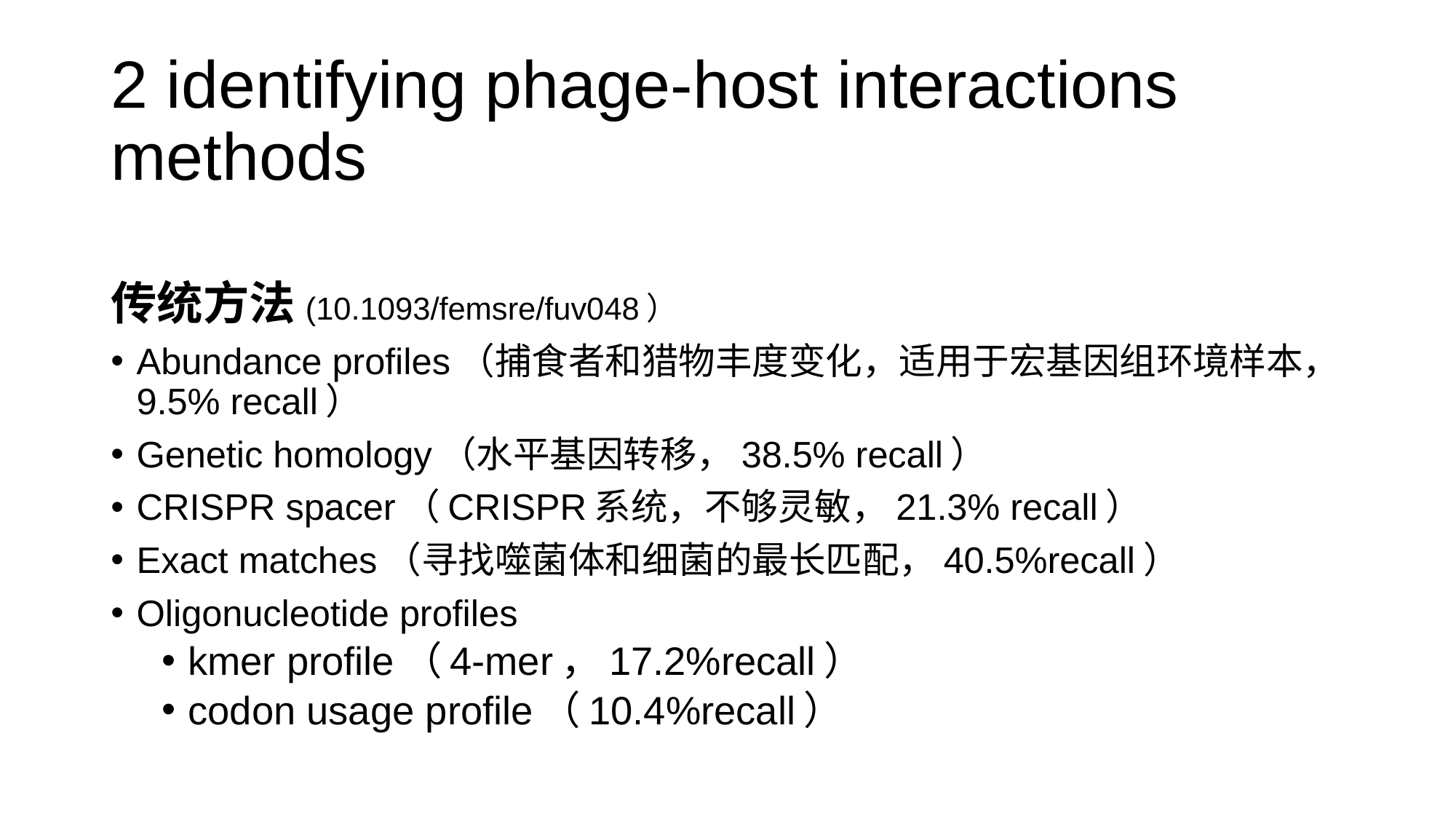

# 2 identifying phage-host interactions methods

传统方法​(10.1093/femsre/fuv048）
Abundance profiles（捕食者和猎物丰度变化，适用于宏基因组环境样本，9.5% recall）​
Genetic homology（水平基因转移，38.5% recall）​
CRISPR spacer（CRISPR系统，不够灵敏，21.3% recall）​
Exact matches（寻找噬菌体和细菌的最长匹配，40.5%recall）​
Oligonucleotide profiles​
kmer profile​（4-mer，17.2%recall）
codon usage profile​​（10.4%recall）